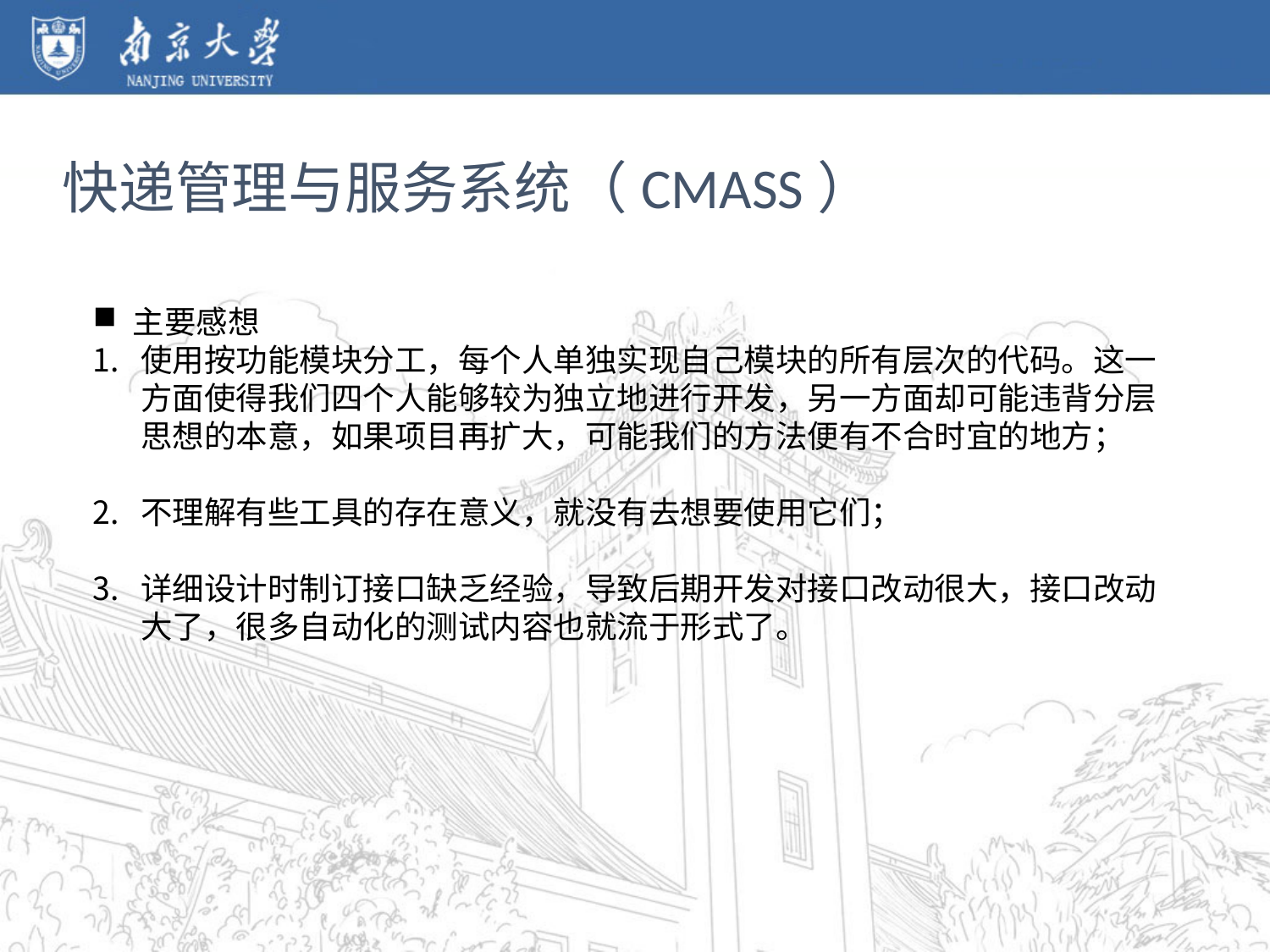

快递管理与服务系统（CMASS）
主要感想
使用按功能模块分工，每个人单独实现自己模块的所有层次的代码。这一方面使得我们四个人能够较为独立地进行开发，另一方面却可能违背分层思想的本意，如果项目再扩大，可能我们的方法便有不合时宜的地方；

不理解有些工具的存在意义，就没有去想要使用它们；

详细设计时制订接口缺乏经验，导致后期开发对接口改动很大，接口改动大了，很多自动化的测试内容也就流于形式了。